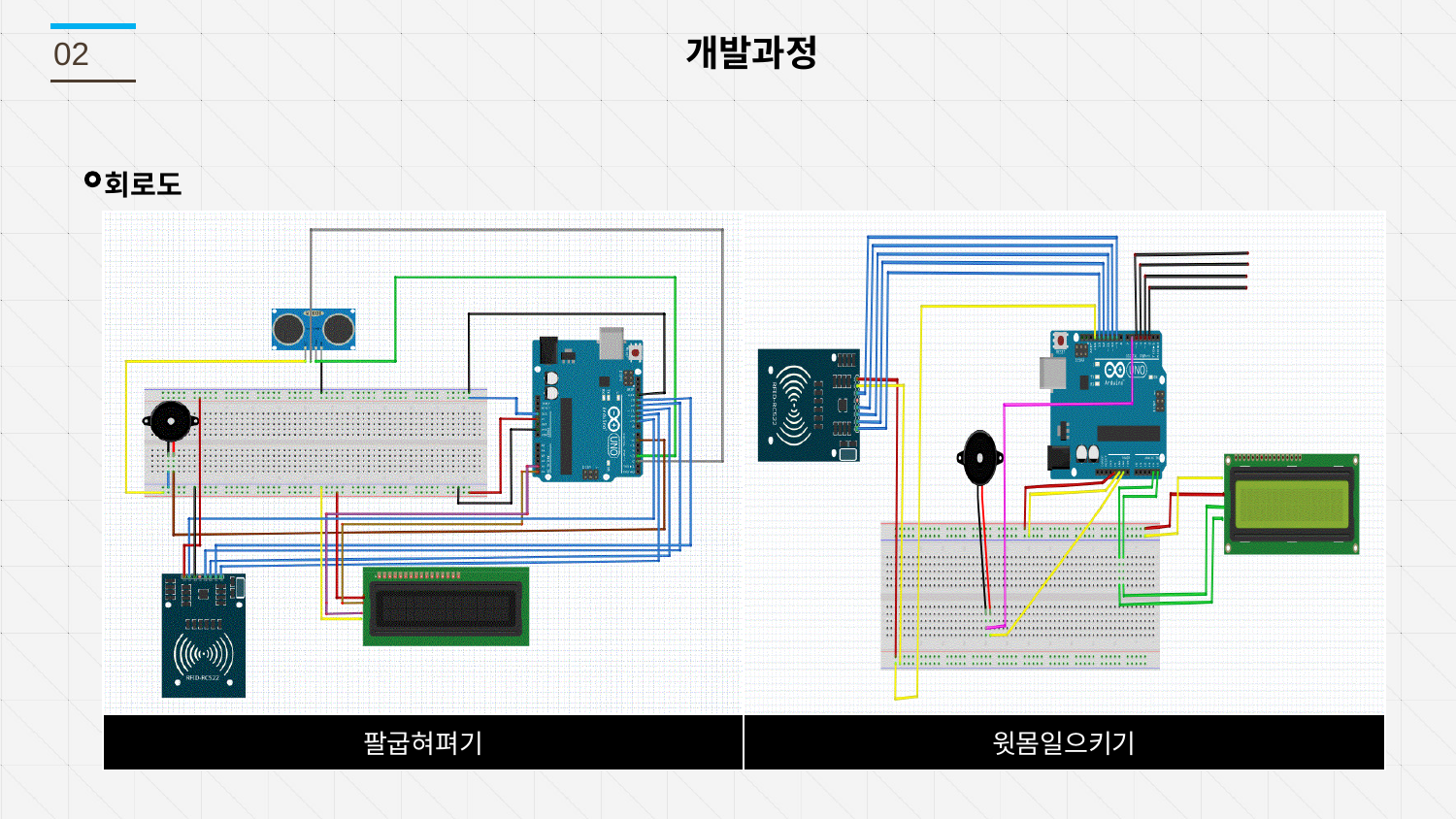

개발과정
02
회로도

|  |  |
| --- | --- |
| 팔굽혀펴기 | 윗몸일으키기 |